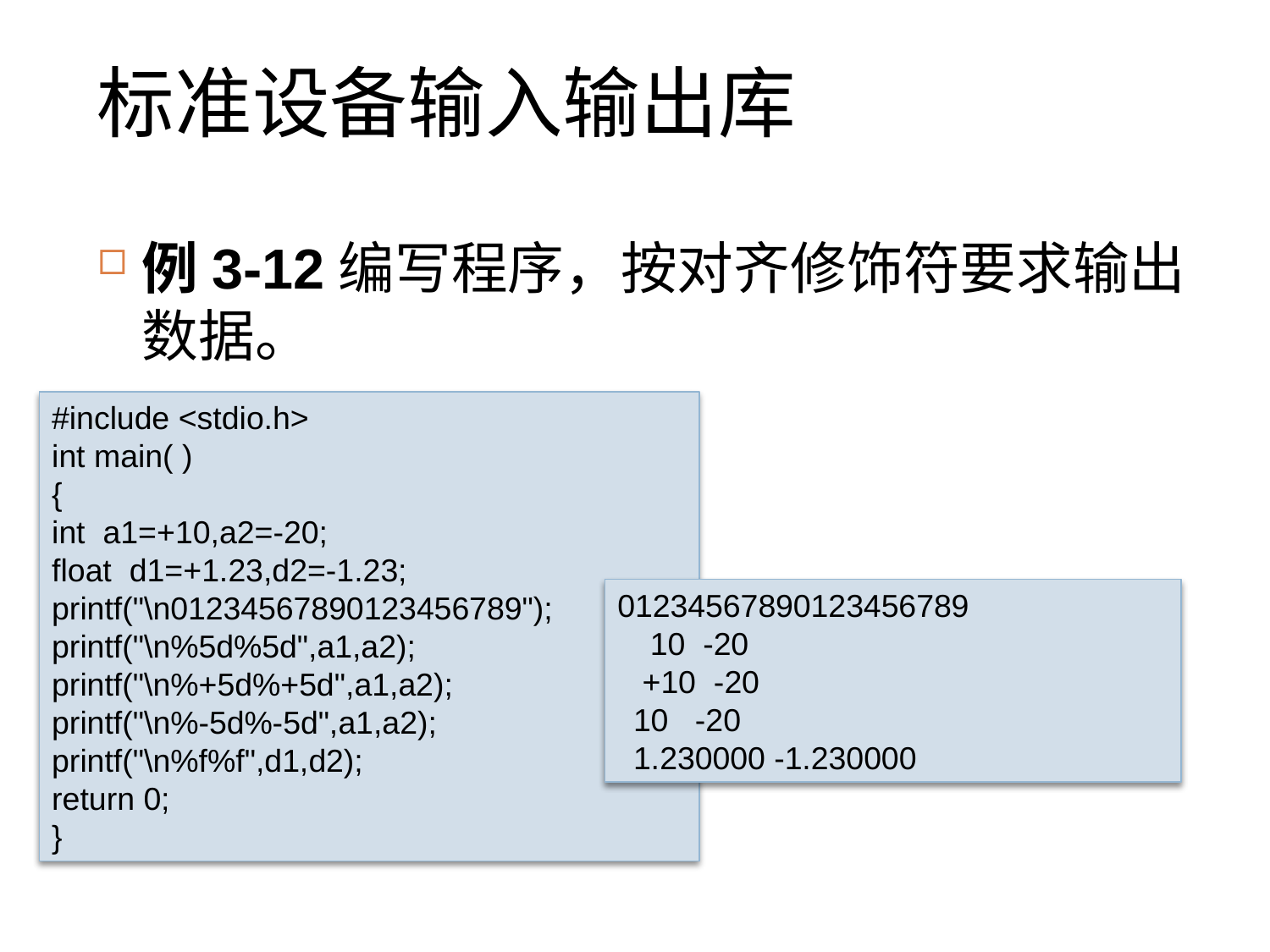

# 标准设备输入输出库
例3-12编写程序，按对齐修饰符要求输出数据。
#include <stdio.h>
int main( )
{
int  a1=+10,a2=-20;
float  d1=+1.23,d2=-1.23;
printf("\n01234567890123456789");
printf("\n%5d%5d",a1,a2);
printf("\n%+5d%+5d",a1,a2);
printf("\n%-5d%-5d",a1,a2);
printf("\n%f%f",d1,d2);
return 0;
}
01234567890123456789
 10  -20
 +10  -20
10   -20
1.230000 -1.230000